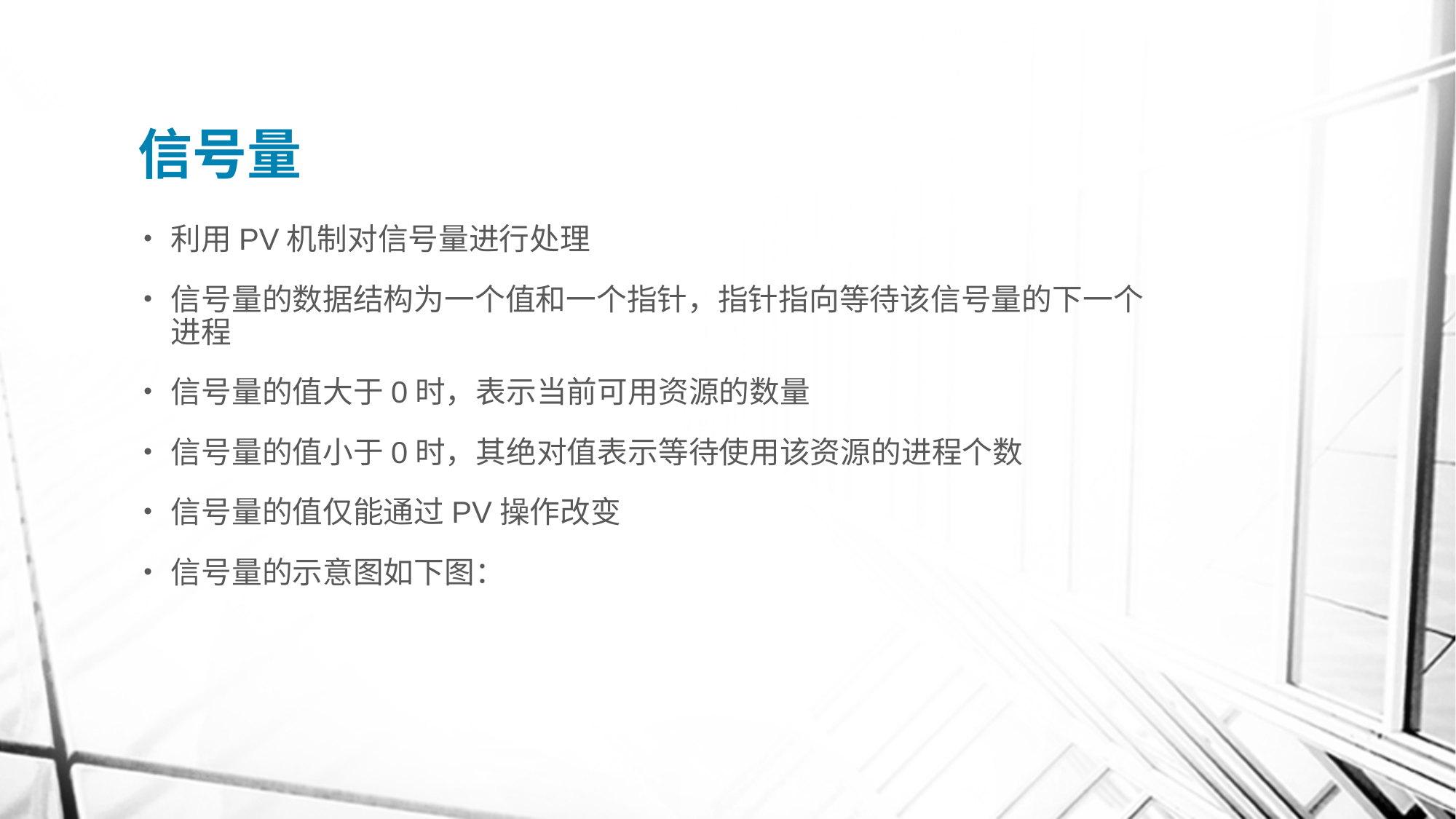

# 信号量
利用PV机制对信号量进行处理
信号量的数据结构为一个值和一个指针，指针指向等待该信号量的下一个进程
信号量的值大于0时，表示当前可用资源的数量
信号量的值小于0时，其绝对值表示等待使用该资源的进程个数
信号量的值仅能通过PV操作改变
信号量的示意图如下图：